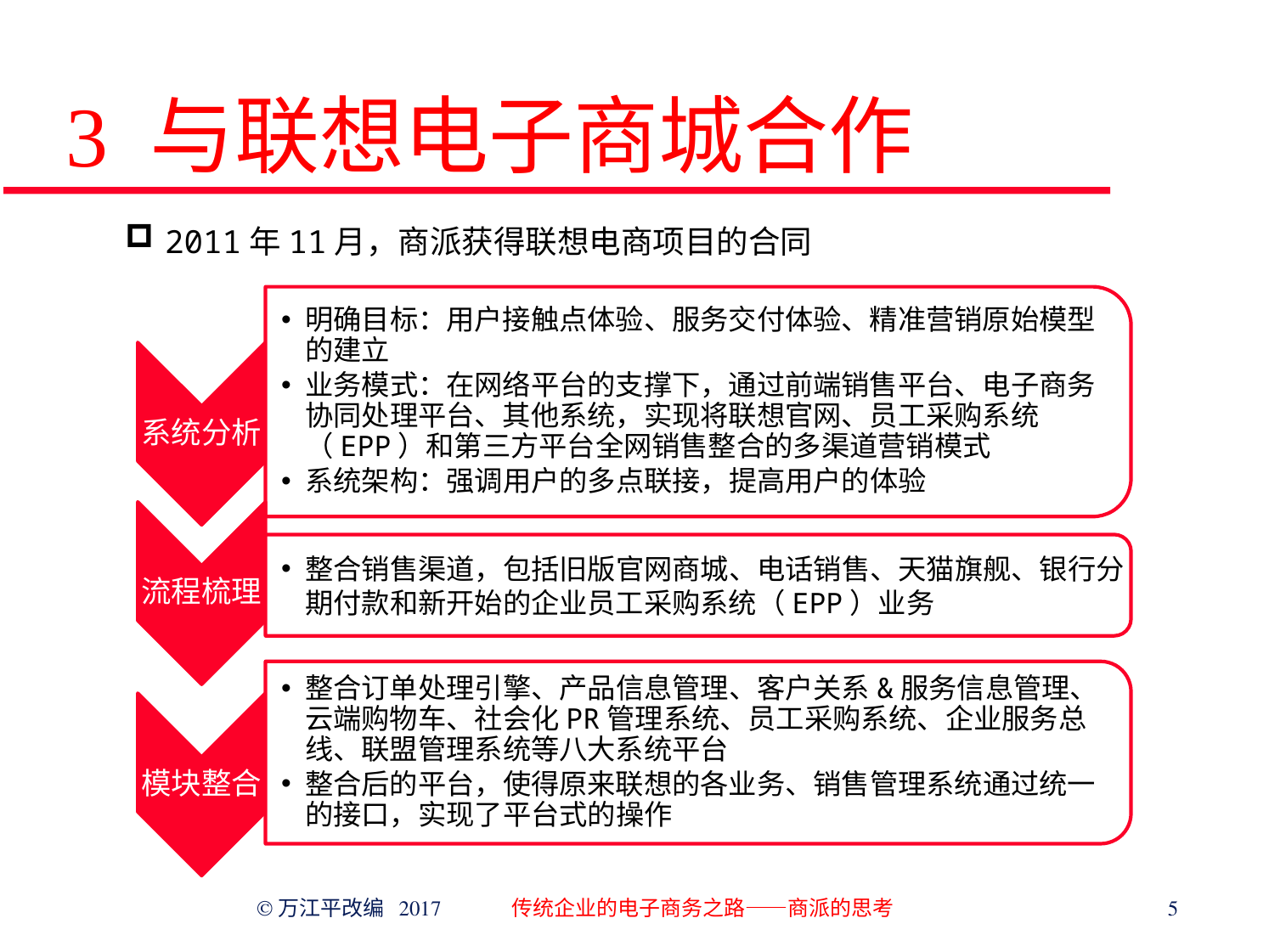

# 3 与联想电子商城合作
2011年11月，商派获得联想电商项目的合同
系统分析
明确目标：用户接触点体验、服务交付体验、精准营销原始模型的建立
业务模式：在网络平台的支撑下，通过前端销售平台、电子商务协同处理平台、其他系统，实现将联想官网、员工采购系统（EPP）和第三方平台全网销售整合的多渠道营销模式
系统架构：强调用户的多点联接，提高用户的体验
流程梳理
整合销售渠道，包括旧版官网商城、电话销售、天猫旗舰、银行分期付款和新开始的企业员工采购系统（EPP）业务
模块整合
整合订单处理引擎、产品信息管理、客户关系&服务信息管理、云端购物车、社会化PR管理系统、员工采购系统、企业服务总线、联盟管理系统等八大系统平台
整合后的平台，使得原来联想的各业务、销售管理系统通过统一的接口，实现了平台式的操作